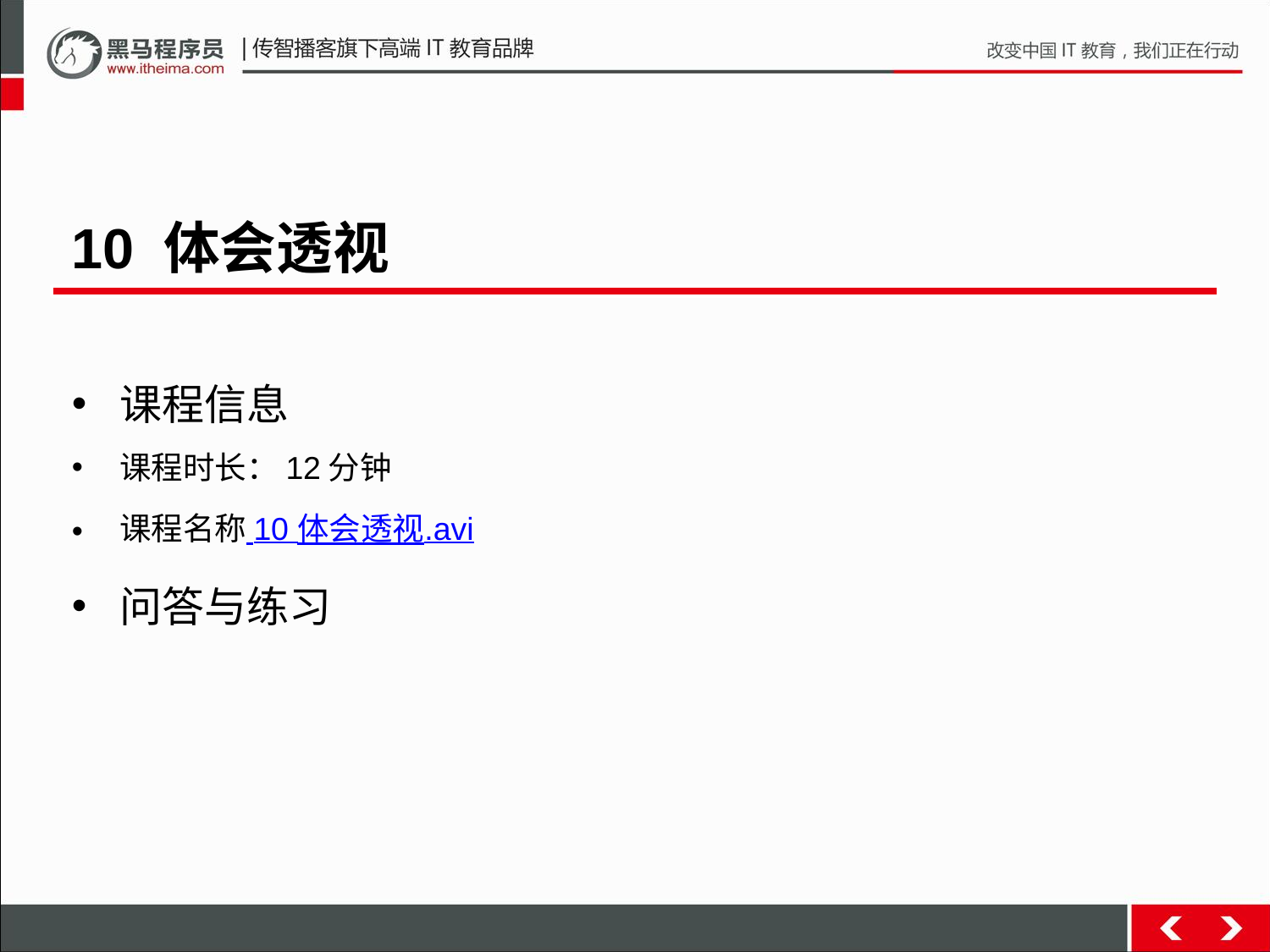

10 体会透视
课程信息
课程时长：12分钟
课程名称 10 体会透视.avi
问答与练习